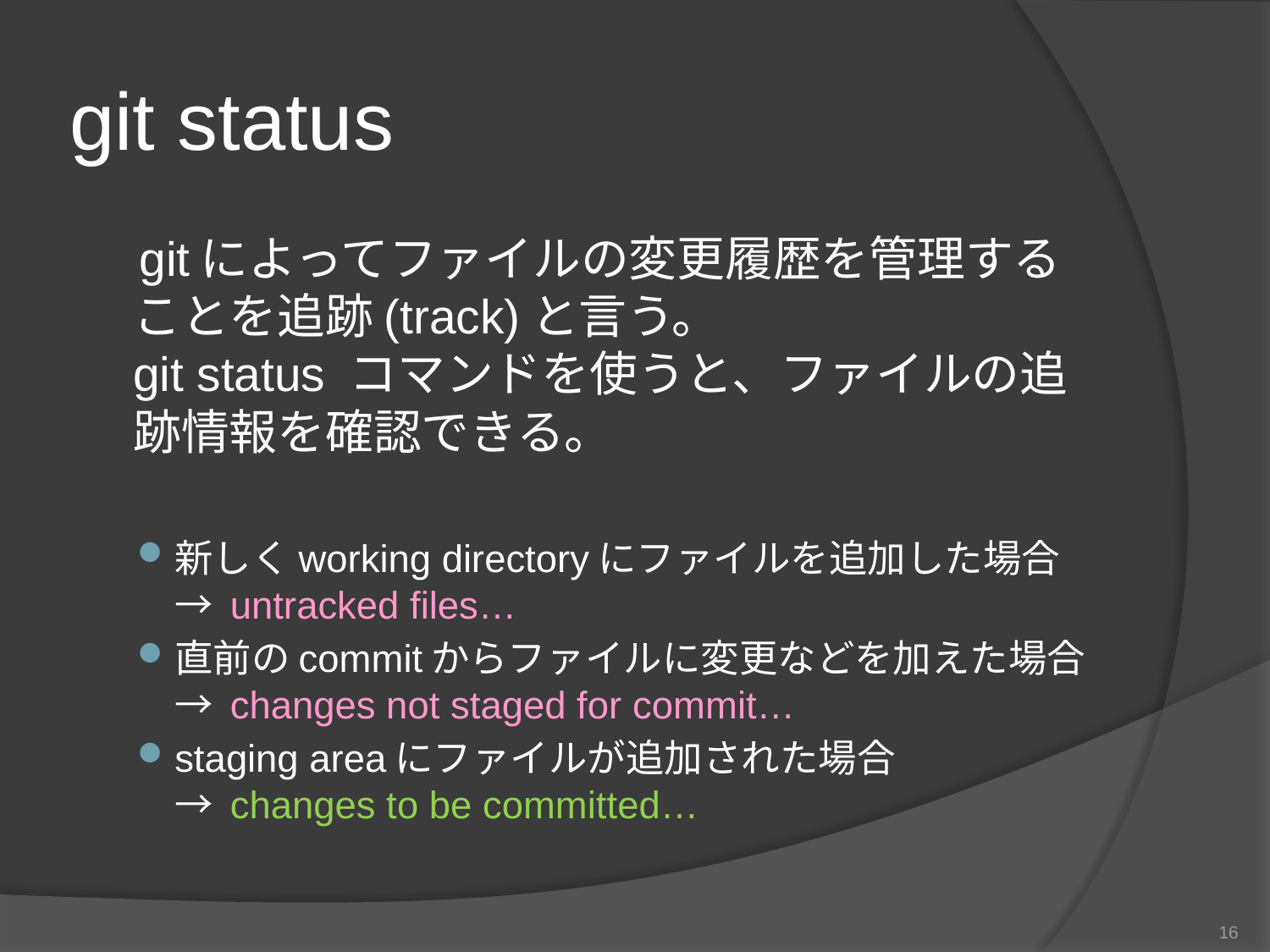

# git status
　gitによってファイルの変更履歴を管理することを追跡(track)と言う。
git status コマンドを使うと、ファイルの追跡情報を確認できる。

新しくworking directoryにファイルを追加した場合
	→ untracked files…
直前のcommitからファイルに変更などを加えた場合
	→ changes not staged for commit…
staging areaにファイルが追加された場合
	→ changes to be committed…
16